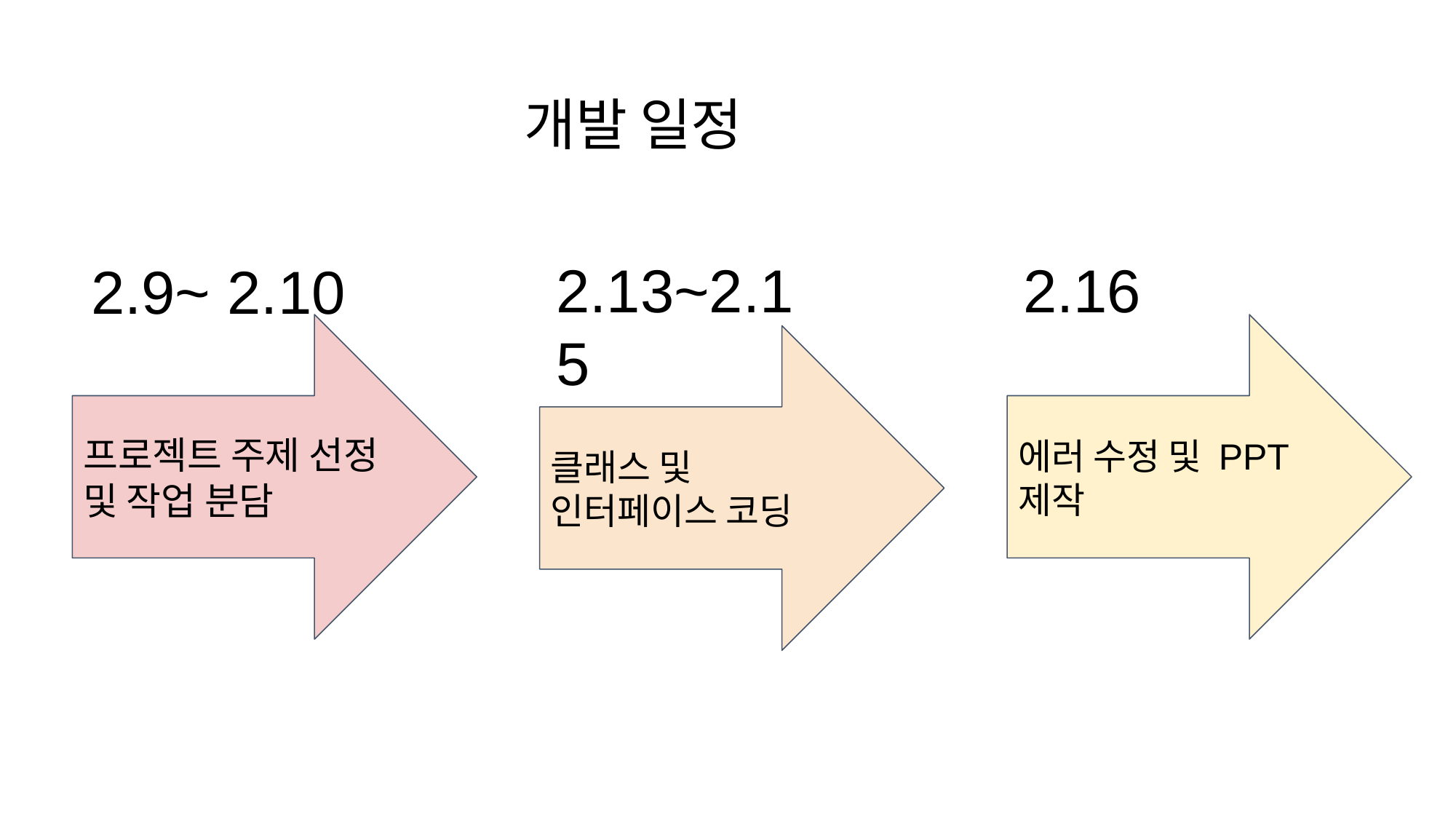

개발 일정
2.13~2.15
2.16
2.9~ 2.10
프로젝트 주제 선정 및 작업 분담
에러 수정 및 PPT 제작
클래스 및 인터페이스 코딩